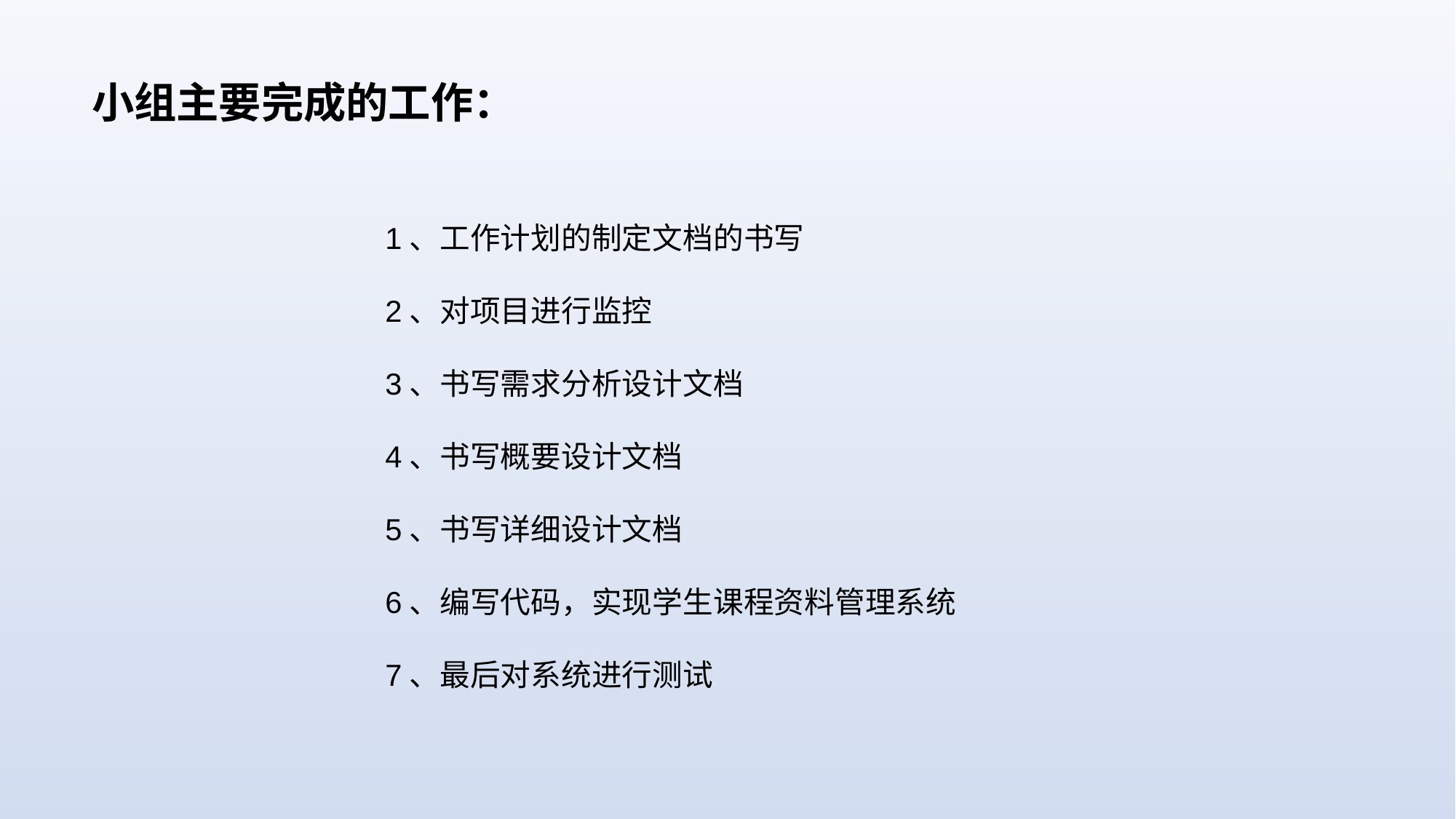

小组主要完成的工作：
1、工作计划的制定文档的书写

2、对项目进行监控

3、书写需求分析设计文档

4、书写概要设计文档

5、书写详细设计文档

6、编写代码，实现学生课程资料管理系统

7、最后对系统进行测试